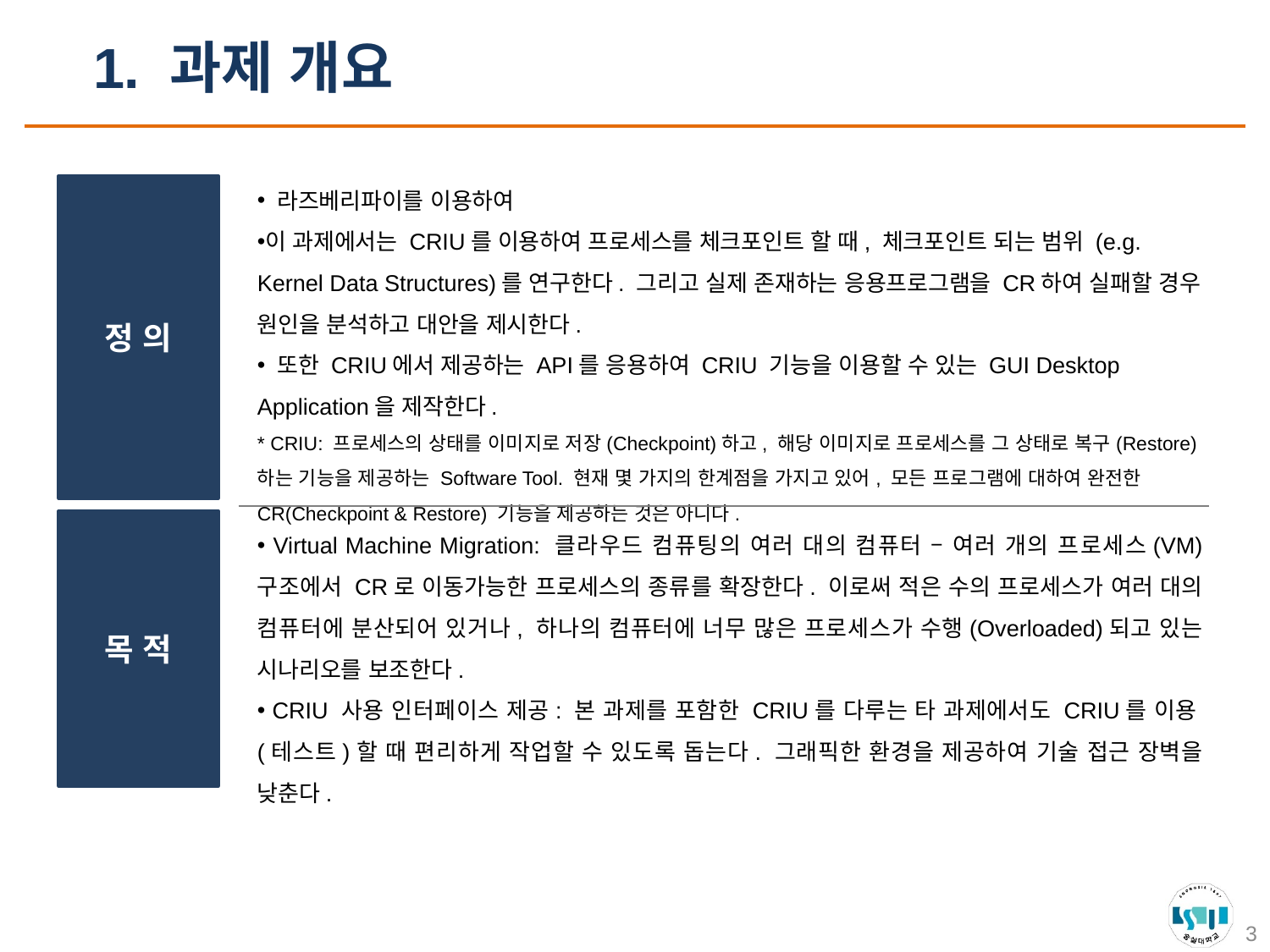

1. 과제 개요
 라즈베리파이를 이용하여
이 과제에서는 CRIU를 이용하여 프로세스를 체크포인트 할 때, 체크포인트 되는 범위 (e.g. Kernel Data Structures)를 연구한다. 그리고 실제 존재하는 응용프로그램을 CR하여 실패할 경우 원인을 분석하고 대안을 제시한다.
 또한 CRIU에서 제공하는 API를 응용하여 CRIU 기능을 이용할 수 있는 GUI Desktop Application을 제작한다.
* CRIU: 프로세스의 상태를 이미지로 저장(Checkpoint)하고, 해당 이미지로 프로세스를 그 상태로 복구(Restore)하는 기능을 제공하는 Software Tool. 현재 몇 가지의 한계점을 가지고 있어, 모든 프로그램에 대하여 완전한 CR(Checkpoint & Restore) 기능을 제공하는 것은 아니다.
정 의
목 적
 Virtual Machine Migration: 클라우드 컴퓨팅의 여러 대의 컴퓨터 – 여러 개의 프로세스(VM) 구조에서 CR로 이동가능한 프로세스의 종류를 확장한다. 이로써 적은 수의 프로세스가 여러 대의 컴퓨터에 분산되어 있거나, 하나의 컴퓨터에 너무 많은 프로세스가 수행(Overloaded)되고 있는 시나리오를 보조한다.
 CRIU 사용 인터페이스 제공: 본 과제를 포함한 CRIU를 다루는 타 과제에서도 CRIU를 이용(테스트)할 때 편리하게 작업할 수 있도록 돕는다. 그래픽한 환경을 제공하여 기술 접근 장벽을 낮춘다.
3